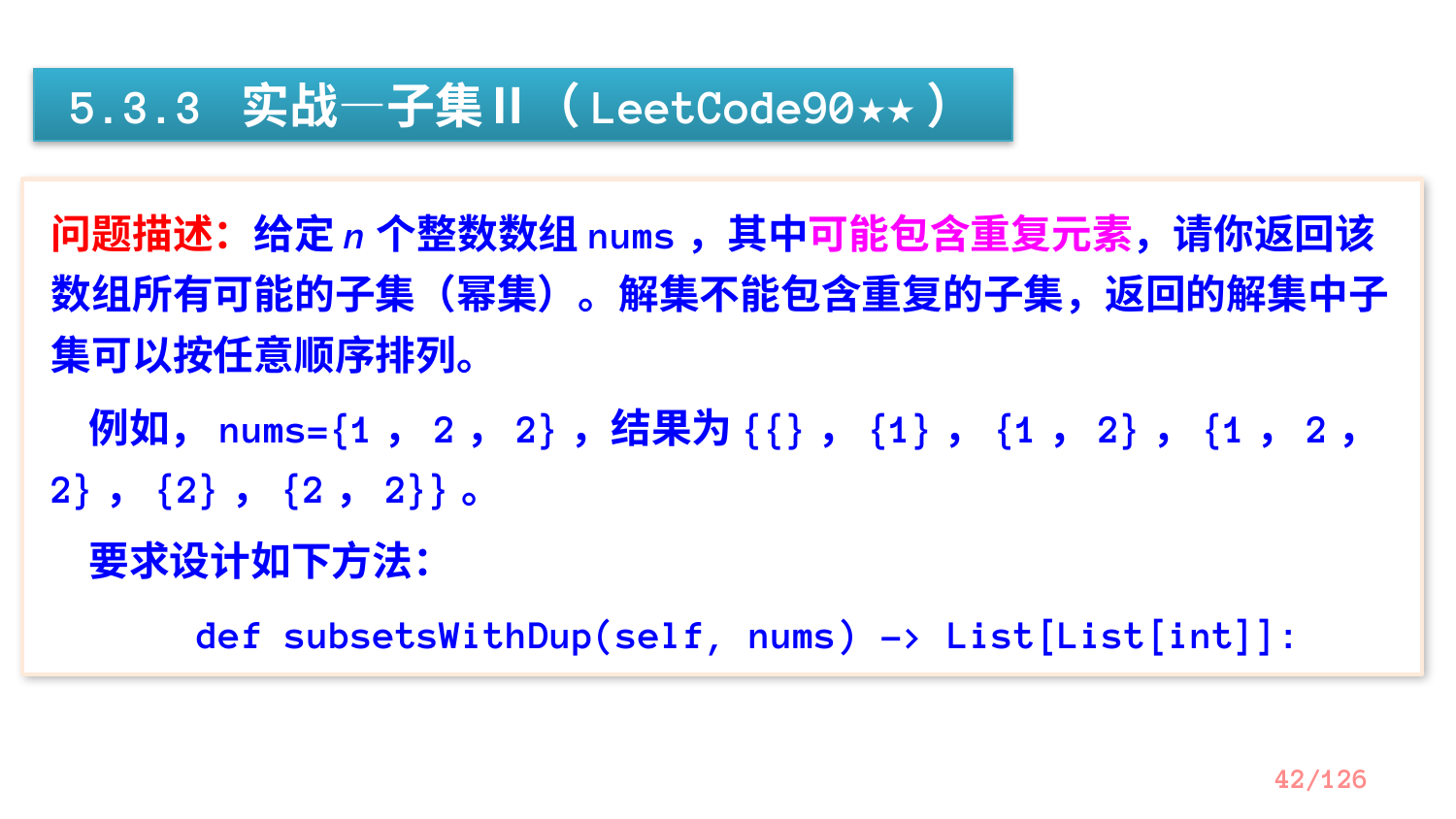

5.3.3 实战—子集Ⅱ（LeetCode90★★）
问题描述：给定n个整数数组nums，其中可能包含重复元素，请你返回该数组所有可能的子集（幂集）。解集不能包含重复的子集，返回的解集中子集可以按任意顺序排列。
   例如，nums={1，2，2}，结果为{{}，{1}，{1，2}，{1，2，2}，{2}，{2，2}}。
   要求设计如下方法：
	def subsetsWithDup(self, nums) -> List[List[int]]:
42/126